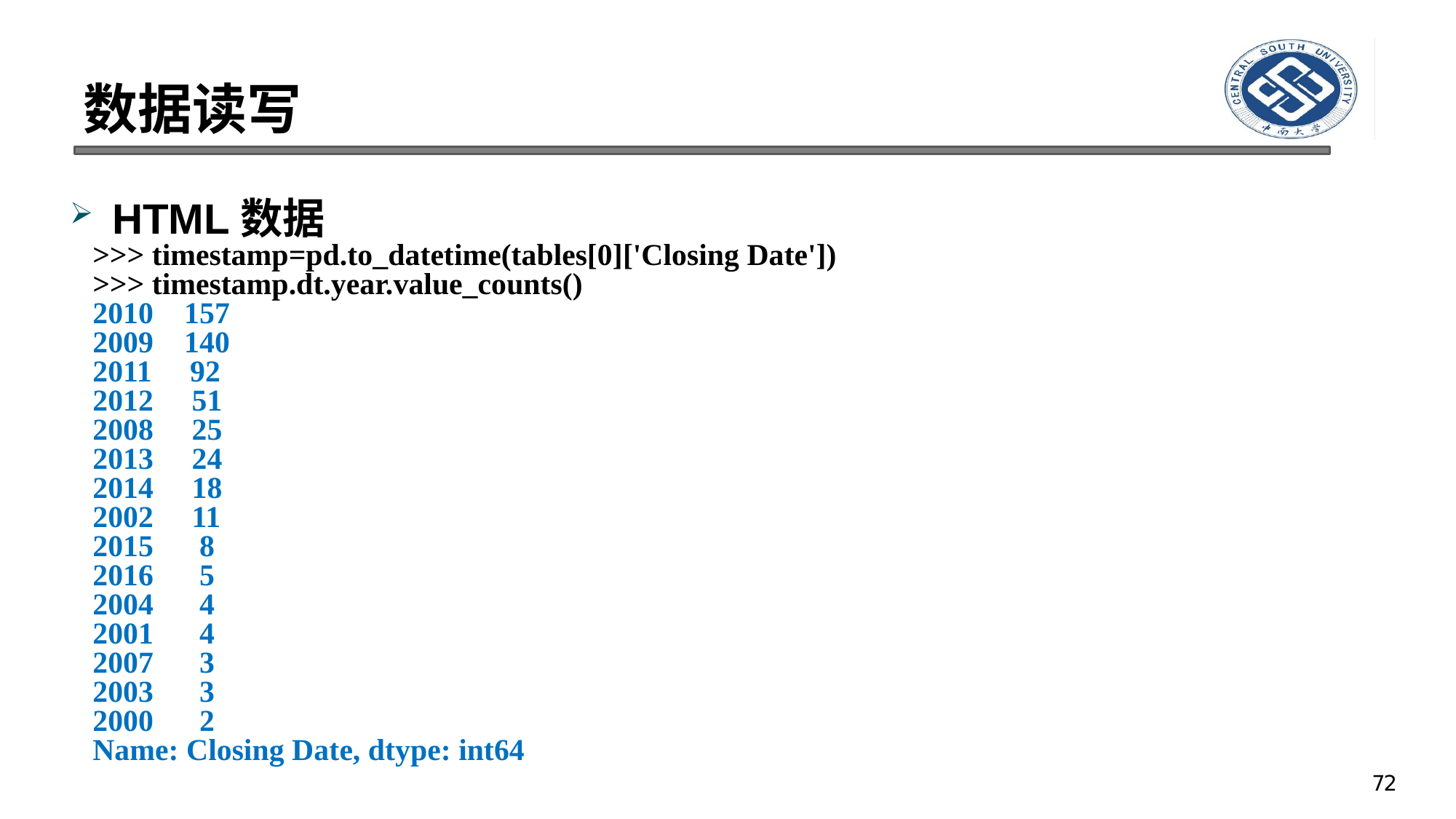

# 数据读写
HTML数据
>>> timestamp=pd.to_datetime(tables[0]['Closing Date'])
>>> timestamp.dt.year.value_counts()
2010    157
2009    140
2011     92
2012     51
2008     25
2013     24
2014     18
2002     11
2015      8
2016      5
2004      4
2001      4
2007      3
2003      3
2000      2
Name: Closing Date, dtype: int64
72